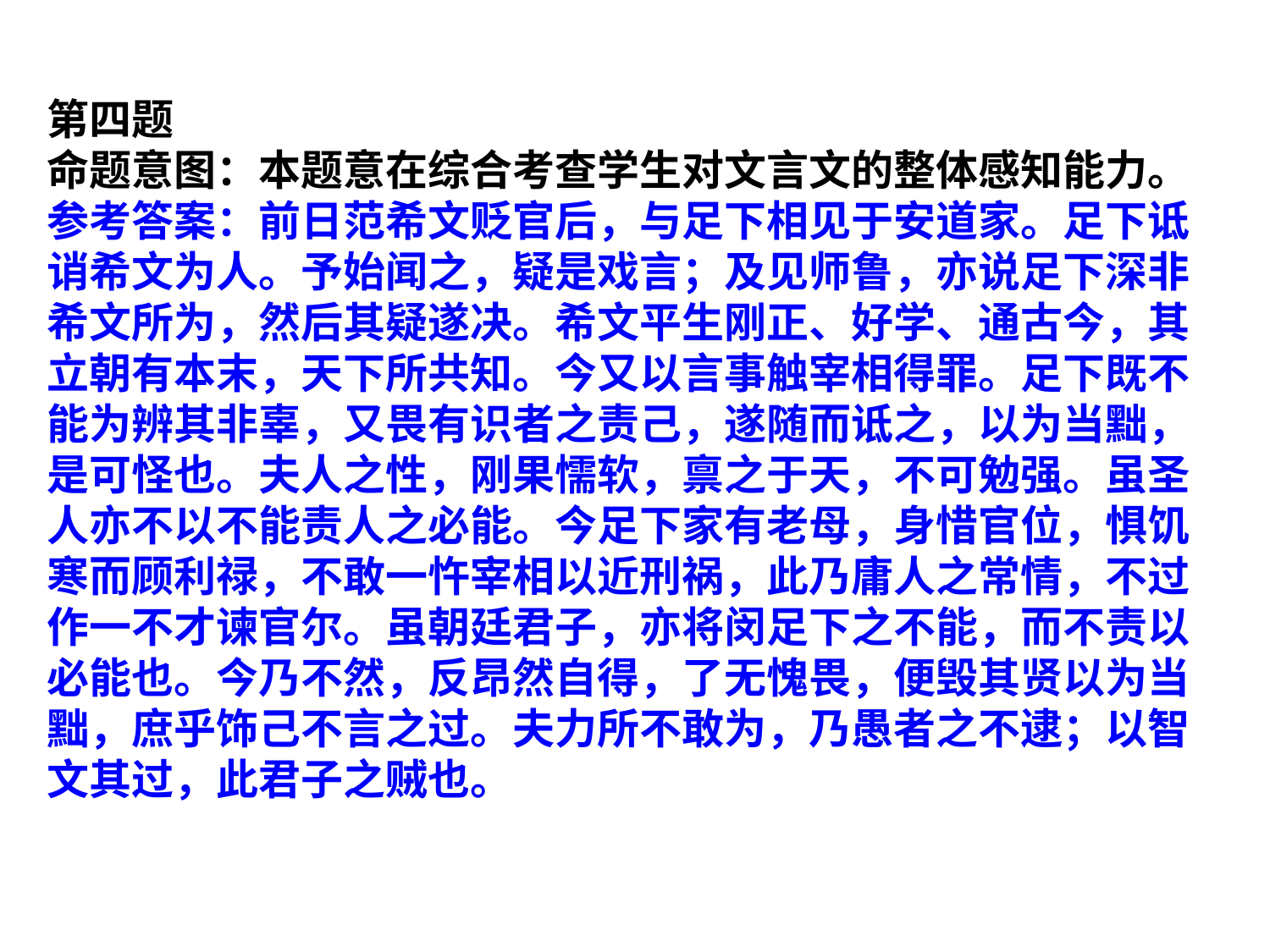

第四题
命题意图：本题意在综合考查学生对文言文的整体感知能力。
参考答案：前日范希文贬官后，与足下相见于安道家。足下诋诮希文为人。予始闻之，疑是戏言；及见师鲁，亦说足下深非希文所为，然后其疑遂决。希文平生刚正、好学、通古今，其立朝有本末，天下所共知。今又以言事触宰相得罪。足下既不能为辨其非辜，又畏有识者之责己，遂随而诋之，以为当黜，是可怪也。夫人之性，刚果懦软，禀之于天，不可勉强。虽圣人亦不以不能责人之必能。今足下家有老母，身惜官位，惧饥寒而顾利禄，不敢一忤宰相以近刑祸，此乃庸人之常情，不过作一不才谏官尔。虽朝廷君子，亦将闵足下之不能，而不责以必能也。今乃不然，反昂然自得，了无愧畏，便毁其贤以为当黜，庶乎饰己不言之过。夫力所不敢为，乃愚者之不逮；以智文其过，此君子之贼也。